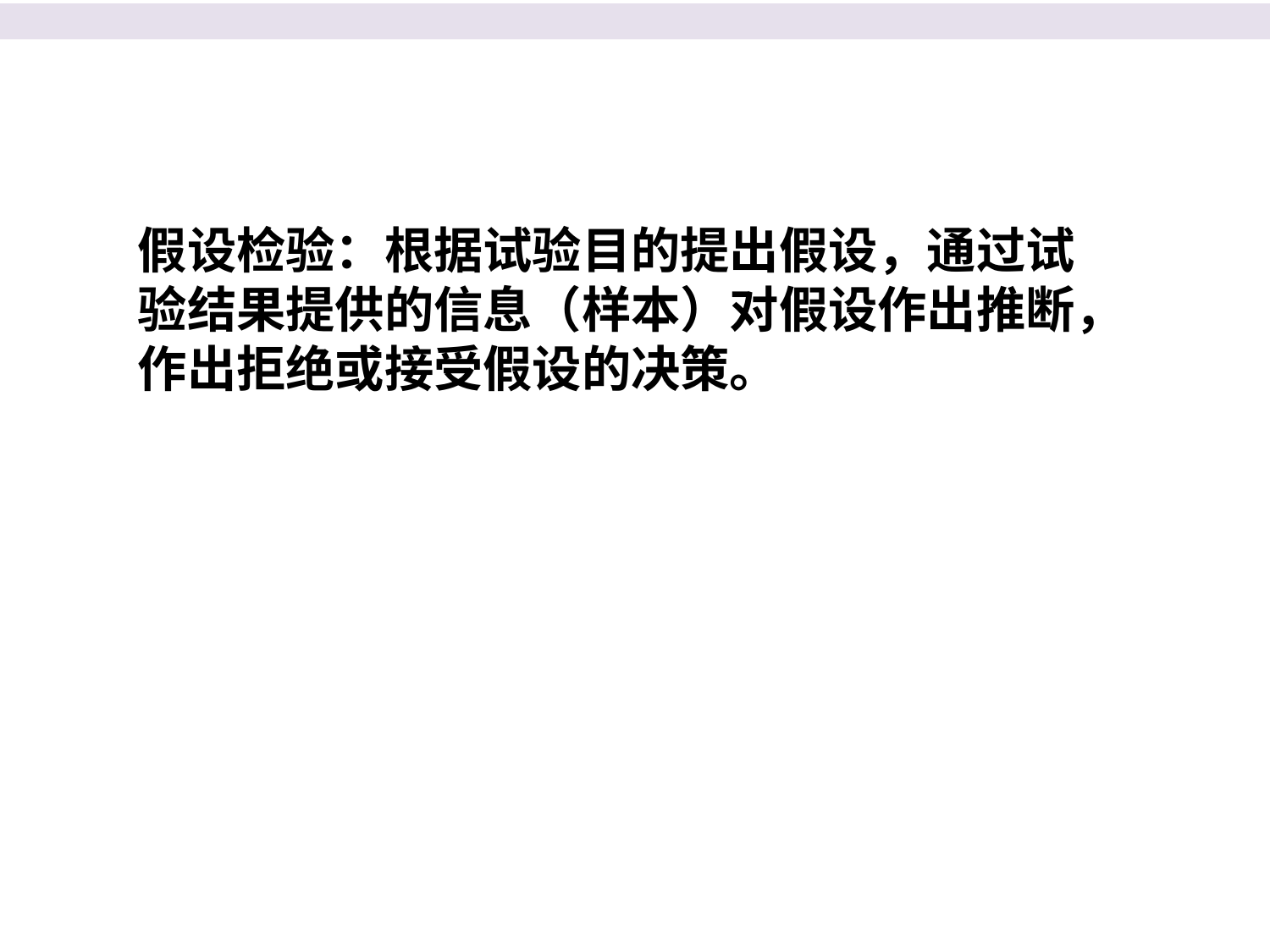

假设检验：根据试验目的提出假设，通过试验结果提供的信息（样本）对假设作出推断，作出拒绝或接受假设的决策。